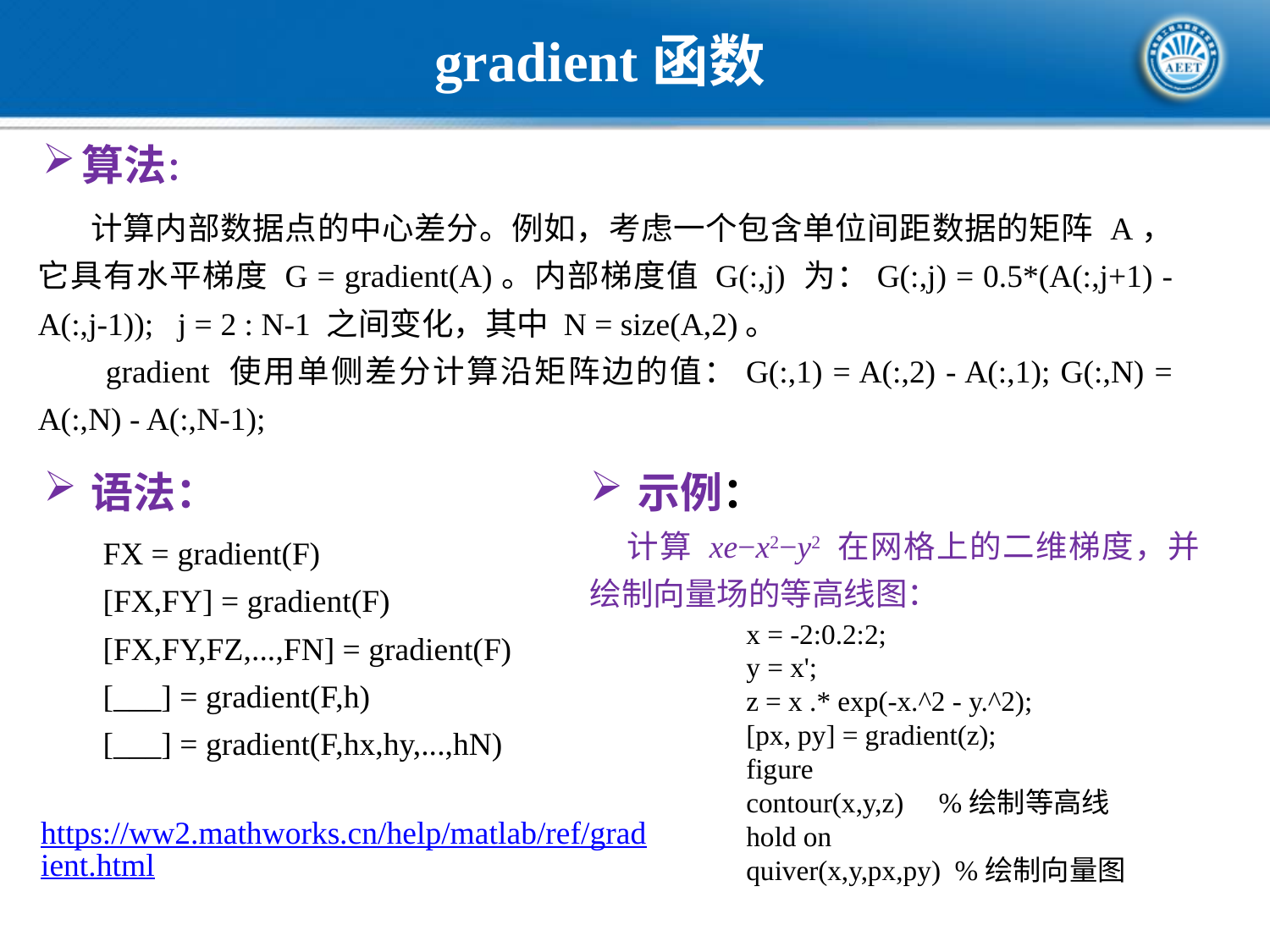

gradient函数
算法：
 计算内部数据点的中心差分。例如，考虑一个包含单位间距数据的矩阵 A，它具有水平梯度 G = gradient(A)。内部梯度值 G(:,j) 为：G(:,j) = 0.5*(A(:,j+1) - A(:,j-1));   j = 2 : N-1 之间变化，其中 N = size(A,2)。
   gradient 使用单侧差分计算沿矩阵边的值：G(:,1) = A(:,2) - A(:,1); G(:,N) = A(:,N) - A(:,N-1);
语法：
示例：
计算 xe−x2−y2 在网格上的二维梯度，并绘制向量场的等高线图：
FX = gradient(F)
[FX,FY] = gradient(F)
[FX,FY,FZ,...,FN] = gradient(F)
[___] = gradient(F,h)
[___] = gradient(F,hx,hy,...,hN)
x = -2:0.2:2;
y = x';
z = x .* exp(-x.^2 - y.^2);
[px, py] = gradient(z);
figure
contour(x,y,z)     %绘制等高线
hold on
quiver(x,y,px,py)  %绘制向量图
https://ww2.mathworks.cn/help/matlab/ref/gradient.html